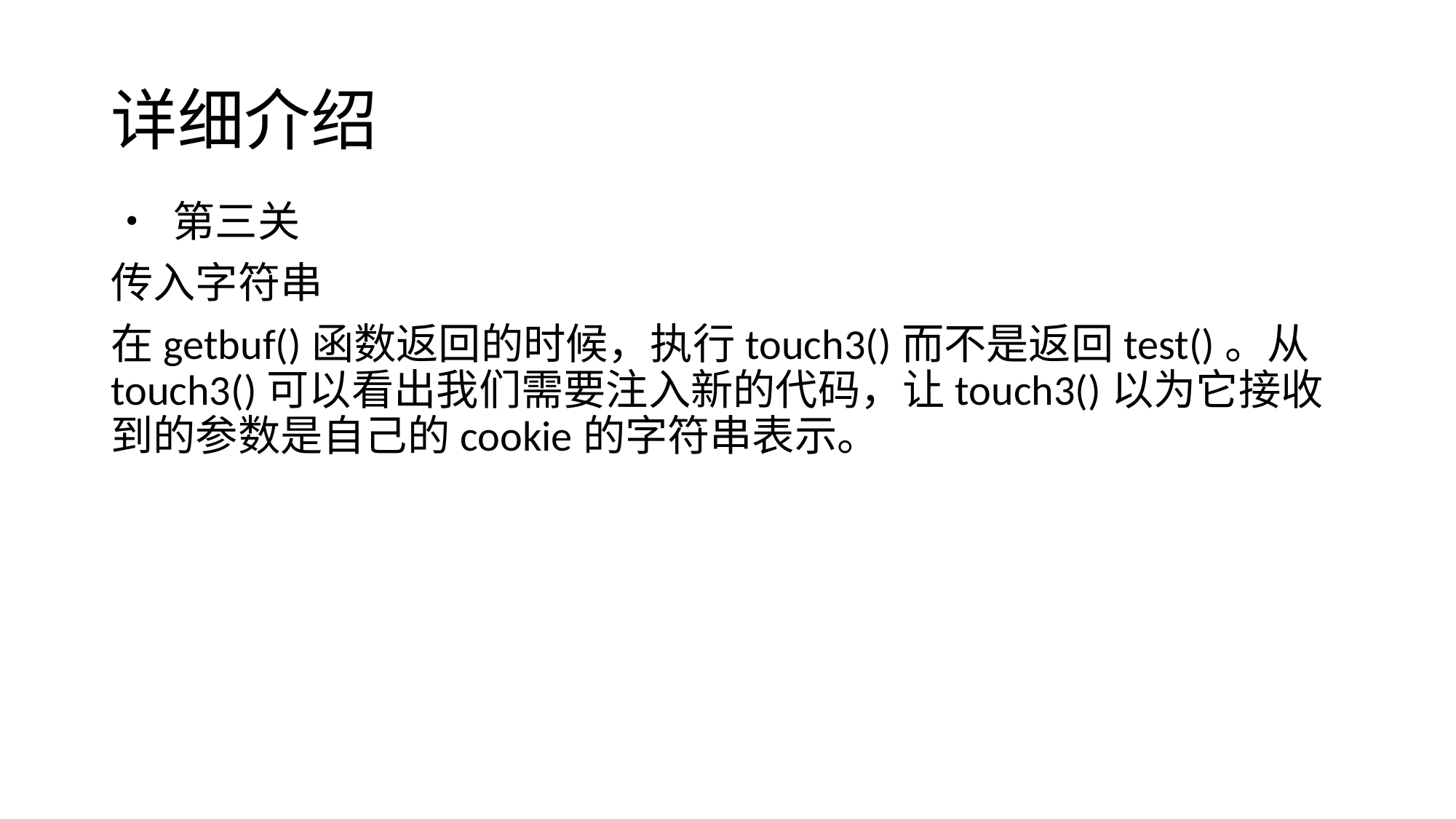

# 详细介绍
• 第三关
传入字符串
在getbuf()函数返回的时候，执行touch3()而不是返回test()。从touch3()可以看出我们需要注入新的代码，让touch3()以为它接收到的参数是自己的cookie的字符串表示。